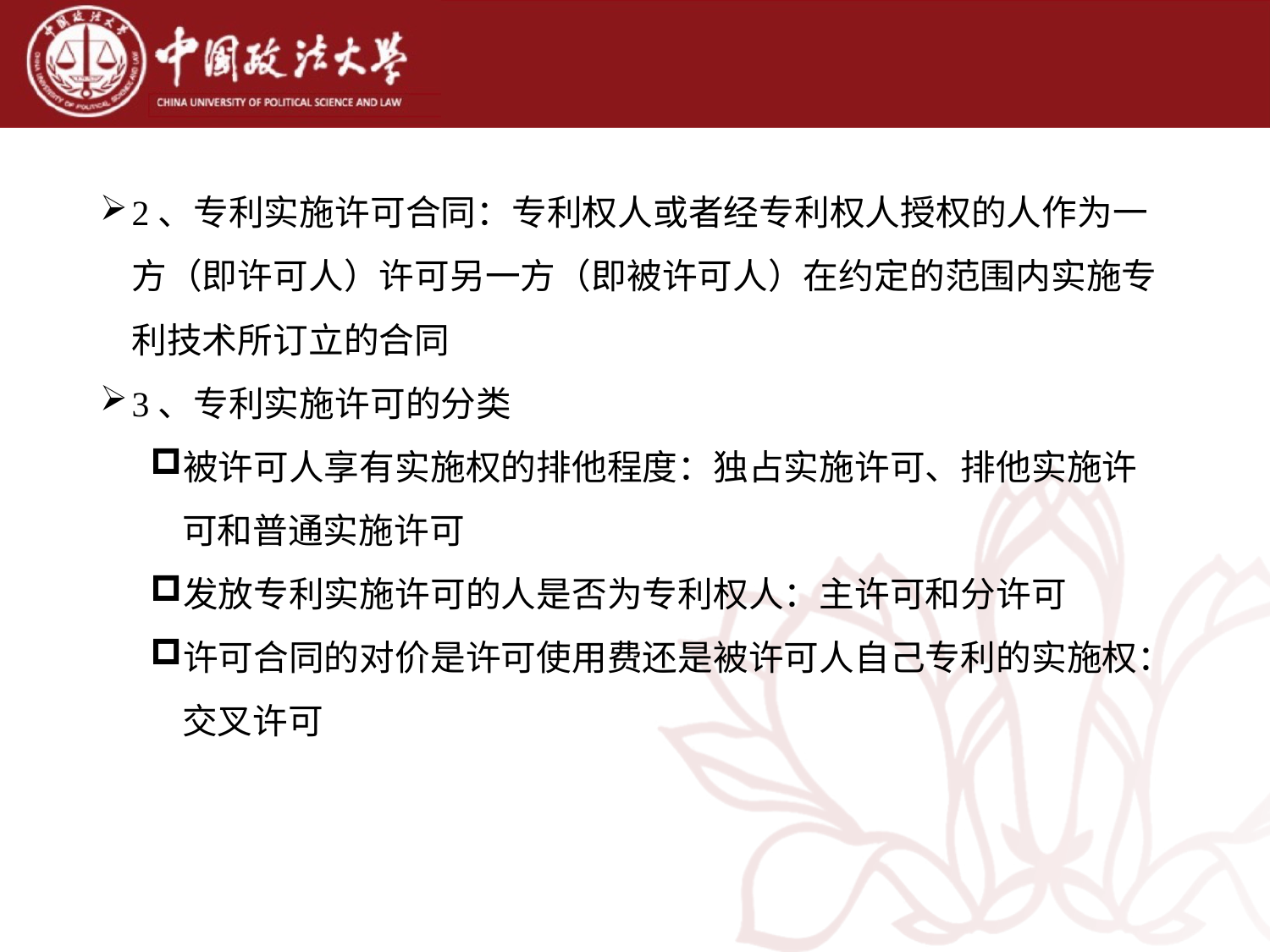

2、专利实施许可合同：专利权人或者经专利权人授权的人作为一方（即许可人）许可另一方（即被许可人）在约定的范围内实施专利技术所订立的合同
3、专利实施许可的分类
被许可人享有实施权的排他程度：独占实施许可、排他实施许可和普通实施许可
发放专利实施许可的人是否为专利权人：主许可和分许可
许可合同的对价是许可使用费还是被许可人自己专利的实施权：交叉许可